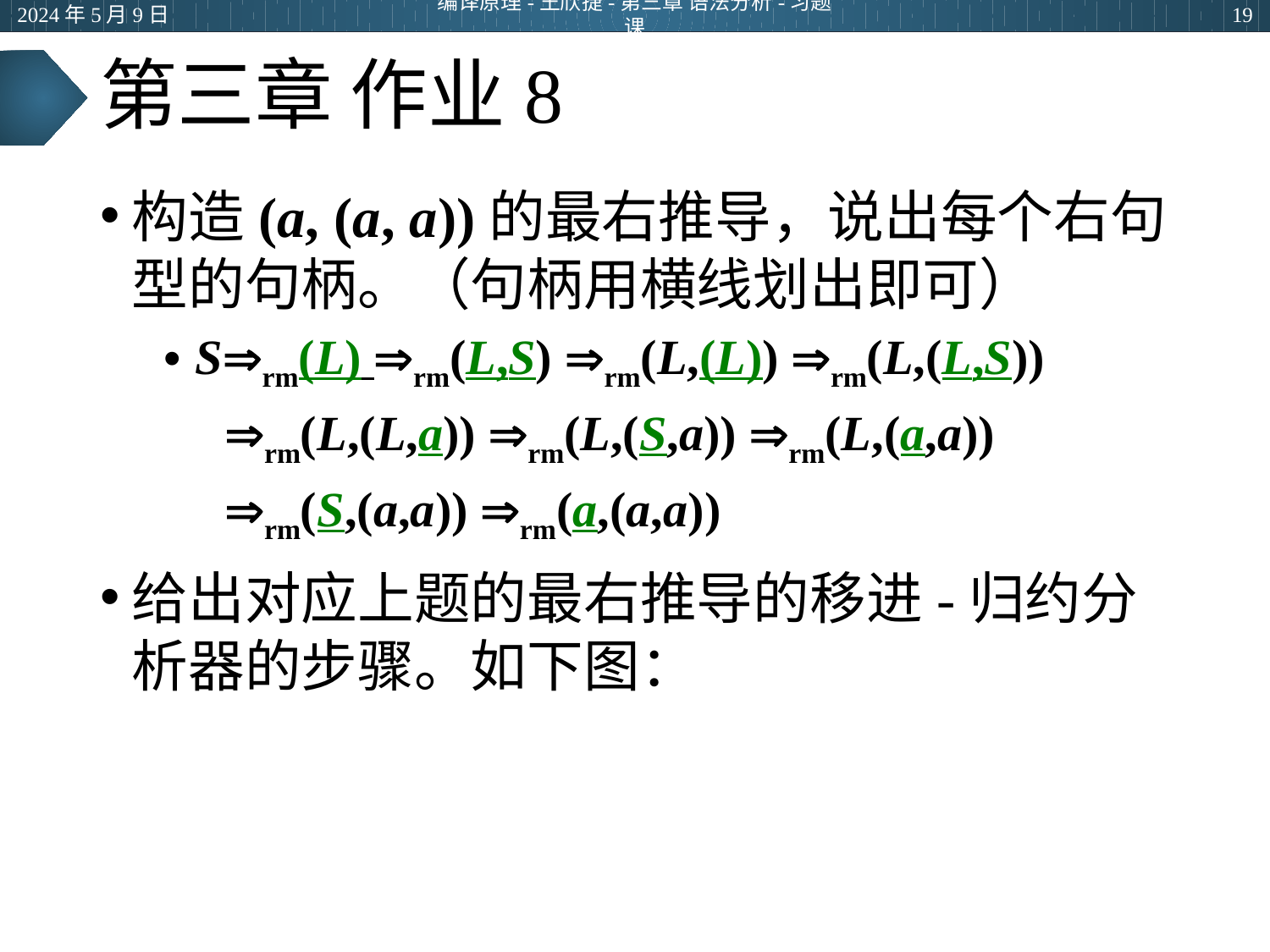

2024年5月9日
编译原理-王欣捷-第三章 语法分析-习题课
19
# 第三章 作业8
构造(a, (a, a))的最右推导，说出每个右句型的句柄。（句柄用横线划出即可）
S⇒rm(L) ⇒rm(L,S) ⇒rm(L,(L)) ⇒rm(L,(L,S))
     ⇒rm(L,(L,a)) ⇒rm(L,(S,a)) ⇒rm(L,(a,a))
     ⇒rm(S,(a,a)) ⇒rm(a,(a,a))
给出对应上题的最右推导的移进-归约分析器的步骤。如下图：